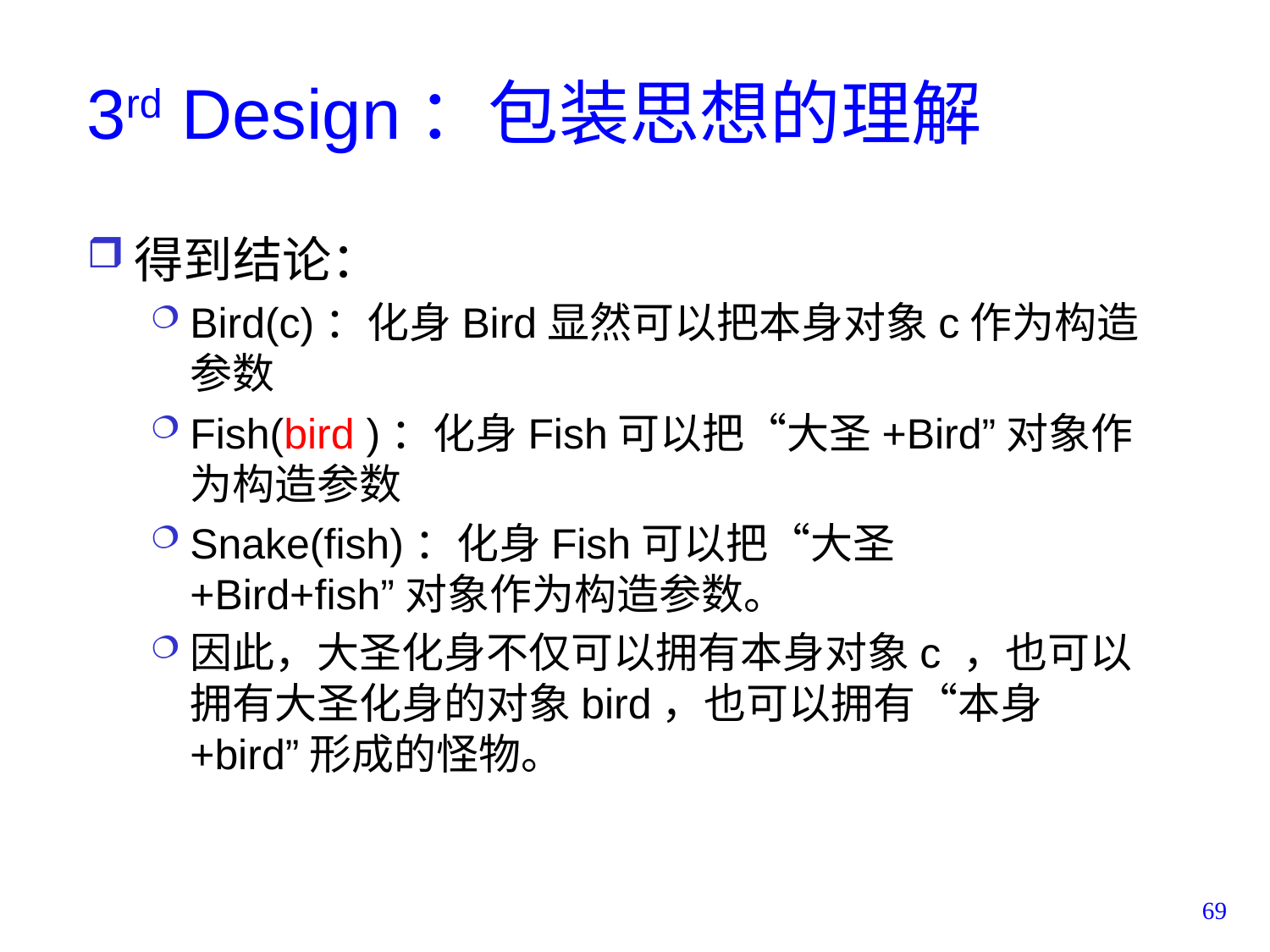

# 3rd Design：包装思想的理解
得到结论：
Bird(c)：化身Bird显然可以把本身对象c作为构造参数
Fish(bird )：化身Fish可以把“大圣+Bird”对象作为构造参数
Snake(fish)：化身Fish可以把“大圣+Bird+fish”对象作为构造参数。
因此，大圣化身不仅可以拥有本身对象c ，也可以拥有大圣化身的对象bird，也可以拥有“本身+bird”形成的怪物。
69